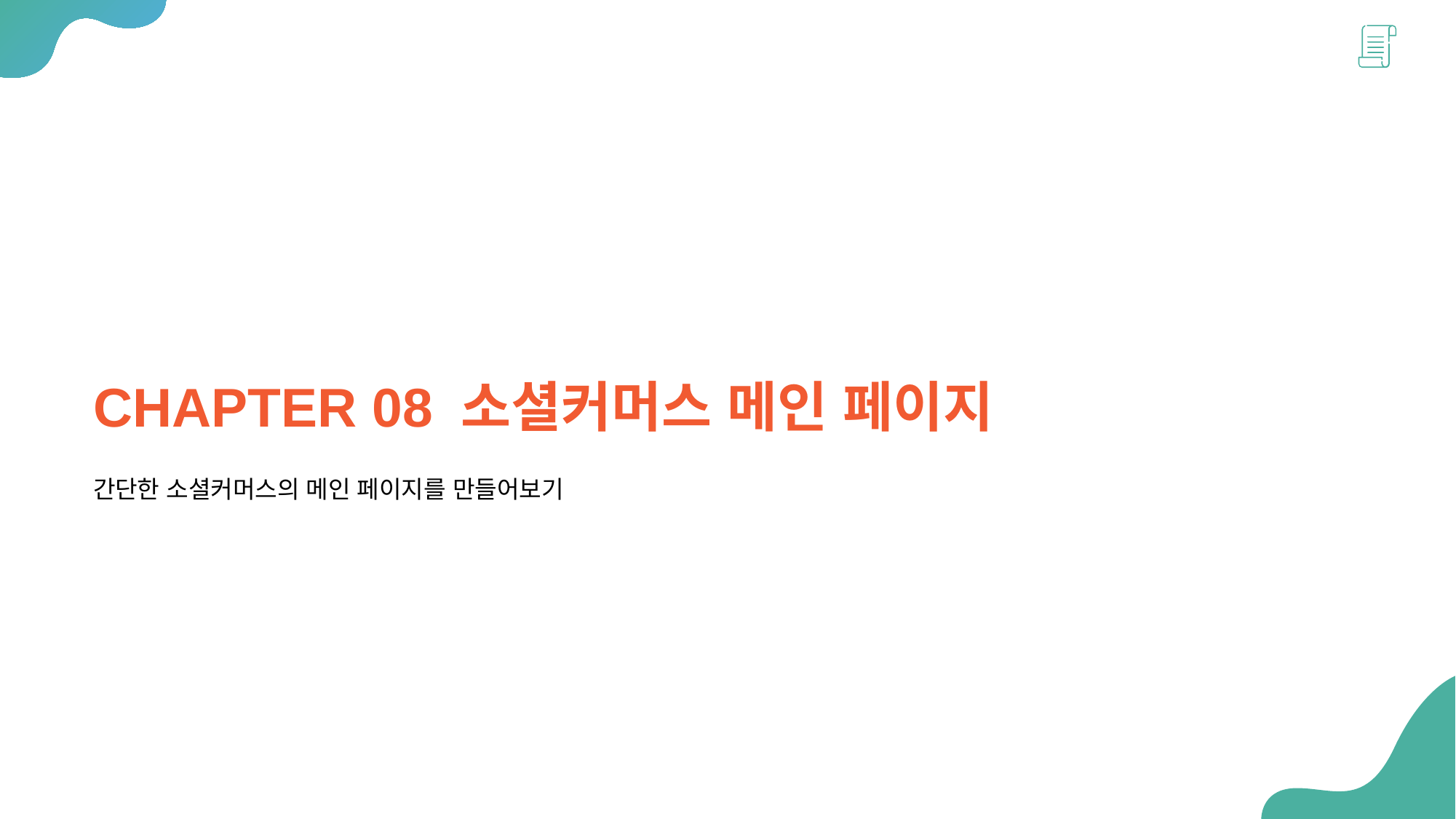

CHAPTER 08 소셜커머스 메인 페이지
간단한 소셜커머스의 메인 페이지를 만들어보기